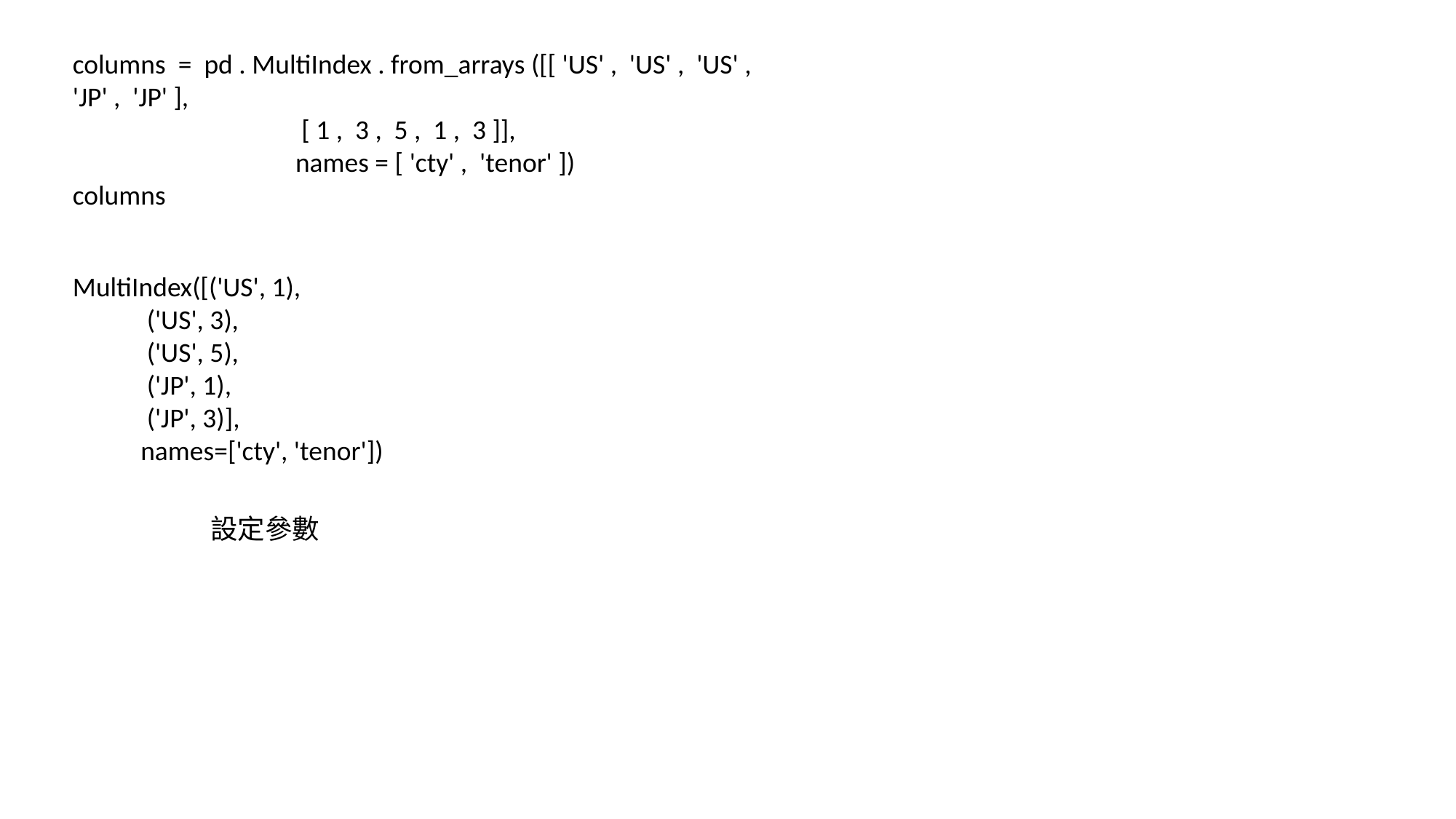

columns  =  pd . MultiIndex . from_arrays ([[ 'US' ,  'US' ,  'US' ,  'JP' ,  'JP' ],
                                     [ 1 ,  3 ,  5 ,  1 ,  3 ]],
                                    names = [ 'cty' ,  'tenor' ])
columns
MultiIndex([('US', 1),
            ('US', 3),
            ('US', 5),
            ('JP', 1),
            ('JP', 3)],
           names=['cty', 'tenor'])
設定參數